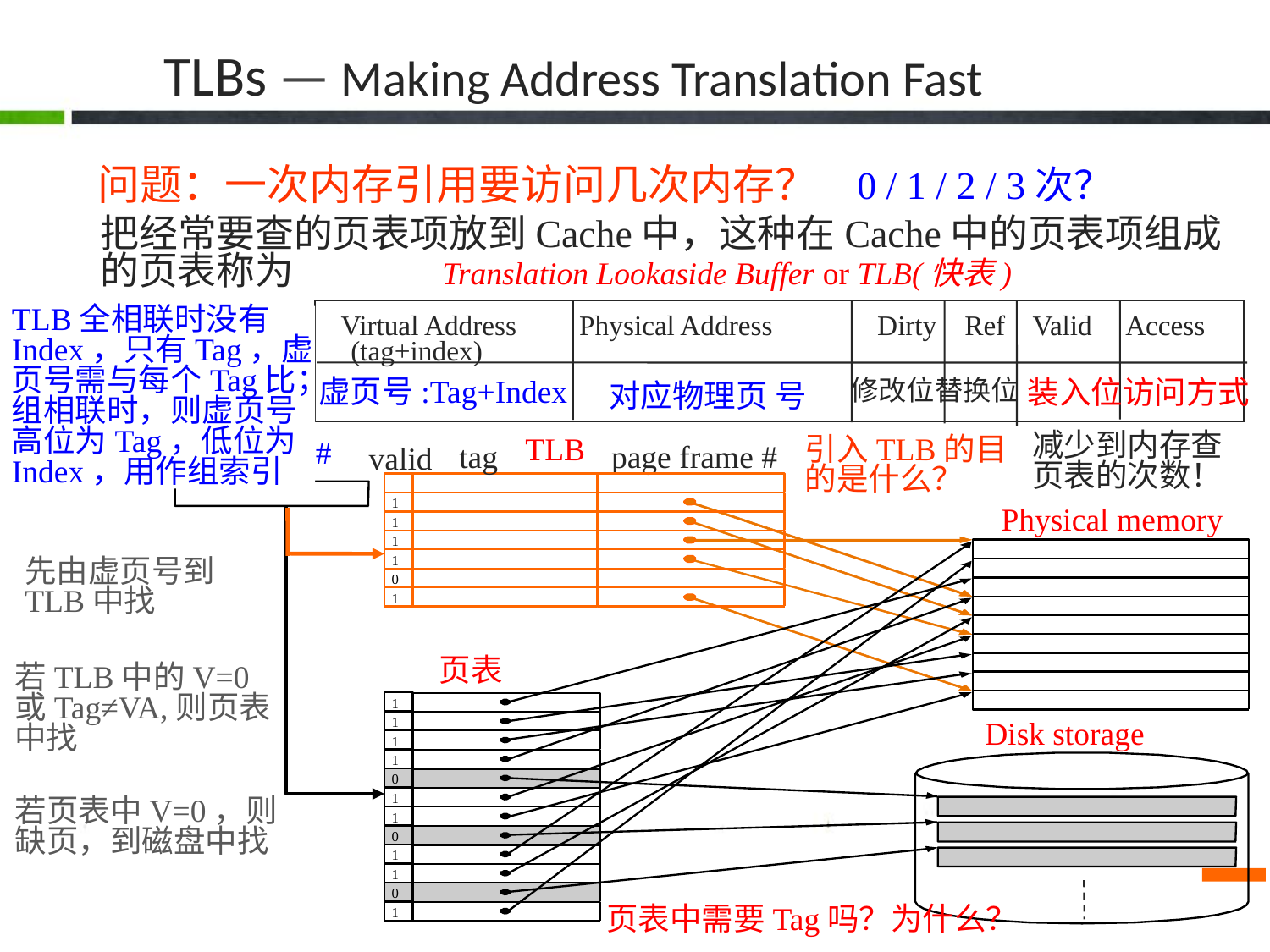

# TLBs — Making Address Translation Fast
问题：一次内存引用要访问几次内存？
0 / 1 / 2 / 3次？
把经常要查的页表项放到Cache中，这种在Cache中的页表项组成的页表称为                Translation Lookaside Buffer or TLB(快表)

  Virtual Address         Physical Address               Dirty    Ref    Valid     Access
(tag+index)

TLB全相联时没有Index，只有Tag，虚页号需与每个Tag比；组相联时，则虚页号高位为Tag，低位为Index，用作组索引
修改位替换位
装入位访问方式
对应物理页 号
虚页号:Tag+Index

virtual page #

TLB
tag

1

1

1

1

0

1

page frame #
valid
减少到内存查页表的次数！
引入TLB的目的是什么？
Physical memory

先由虚页号到TLB中找

页表

1

1

1

1

0

1

1

0

1

1

0

1

若TLB中的V=0 或Tag≠VA,则页表中找
Disk storage

若页表中V=0，则缺页，到磁盘中找
页表中需要Tag吗？为什么？